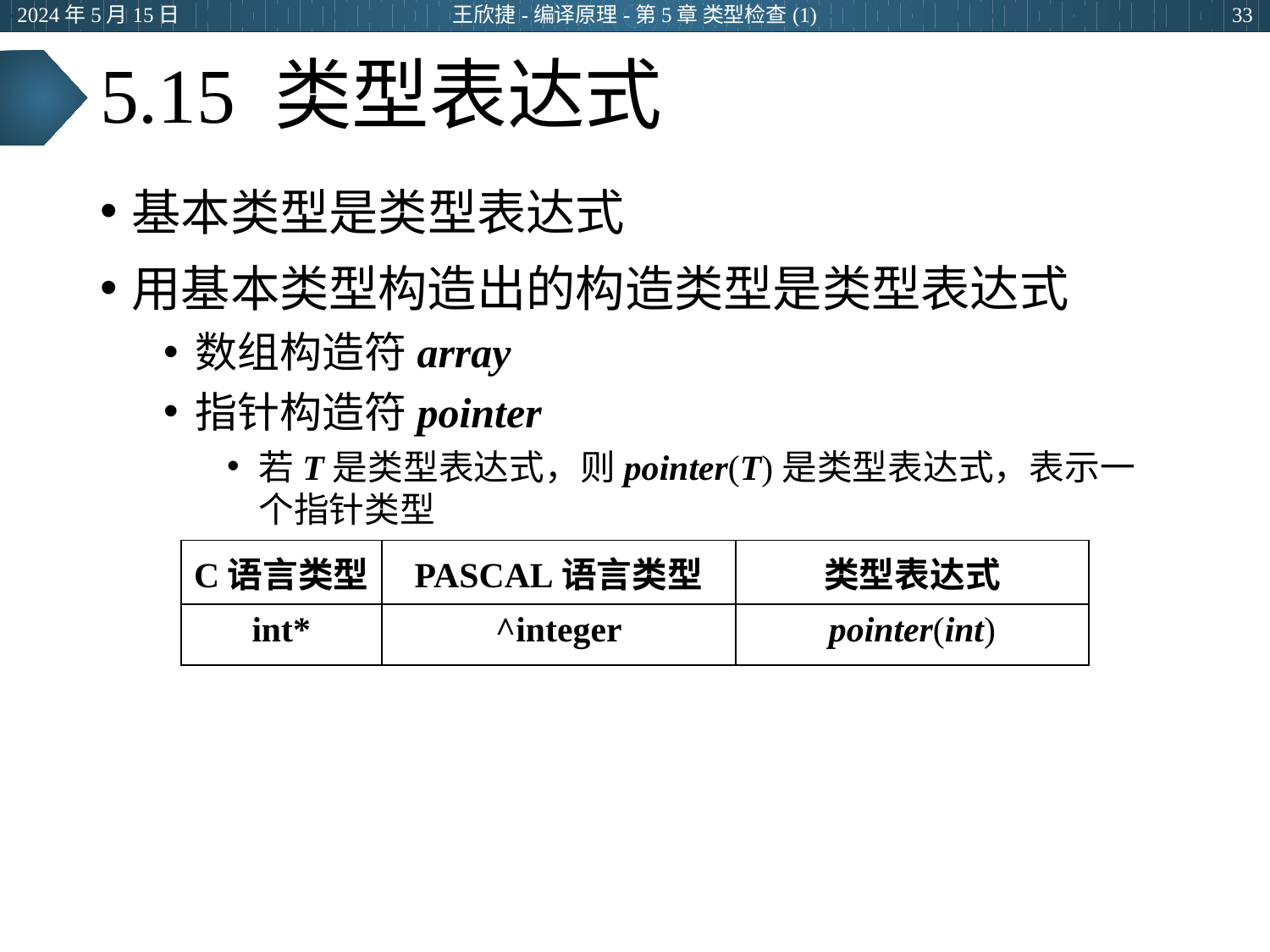

2024年5月15日
王欣捷-编译原理-第5章 类型检查(1)
33
# 5.15 类型表达式
基本类型是类型表达式
用基本类型构造出的构造类型是类型表达式
数组构造符array
指针构造符pointer
若T是类型表达式，则pointer(T)是类型表达式，表示一个指针类型

| C语言类型 | PASCAL语言类型 | 类型表达式 |
| --- | --- | --- |
| int\* | ^integer | pointer(int) |